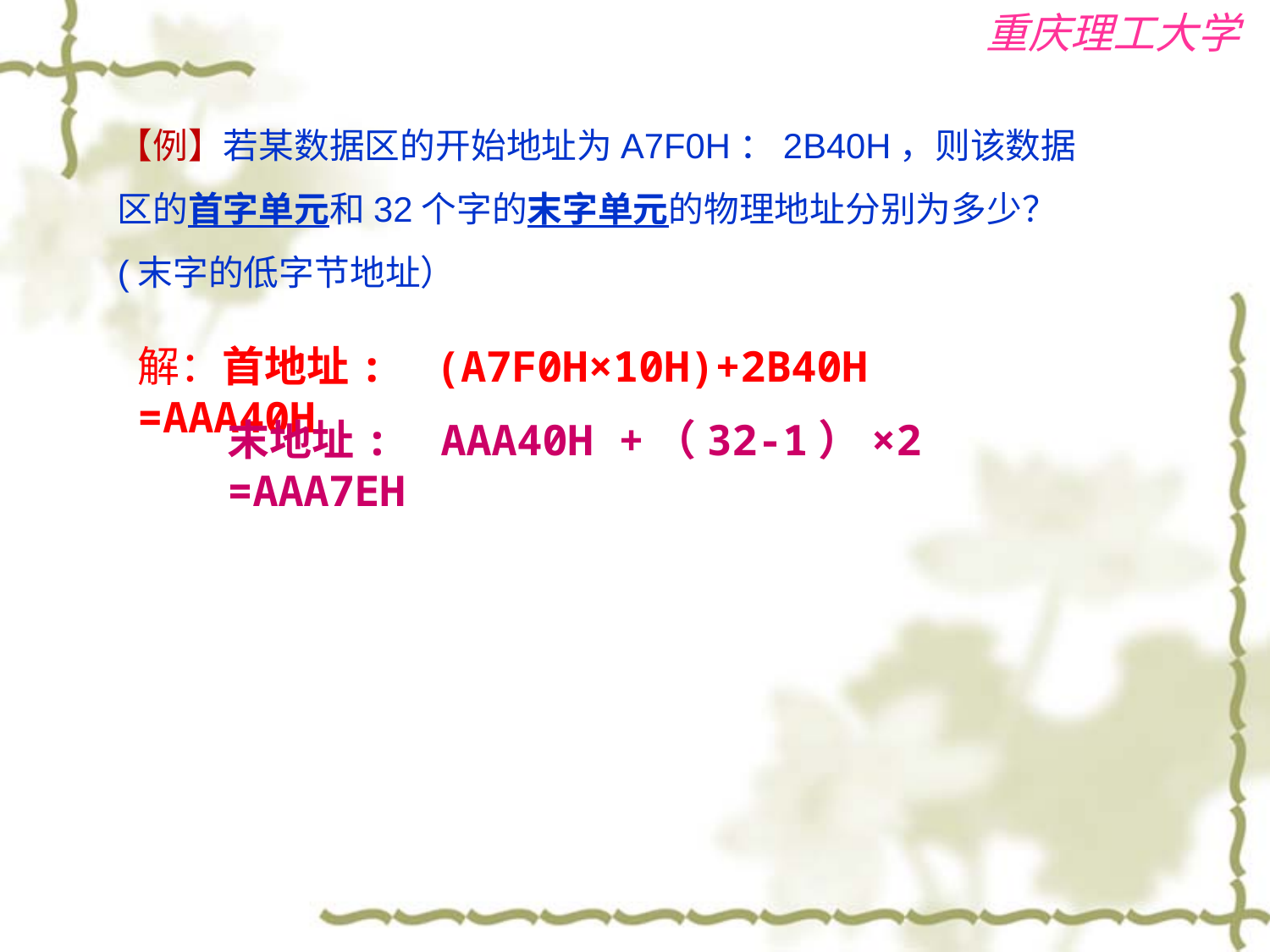

【例】若某数据区的开始地址为A7F0H：2B40H，则该数据区的首字单元和32个字的末字单元的物理地址分别为多少？
(末字的低字节地址）
解：首地址:  (A7F0H×10H)+2B40H  =AAA40H
末地址:  AAA40H +（32-1）×2 =AAA7EH